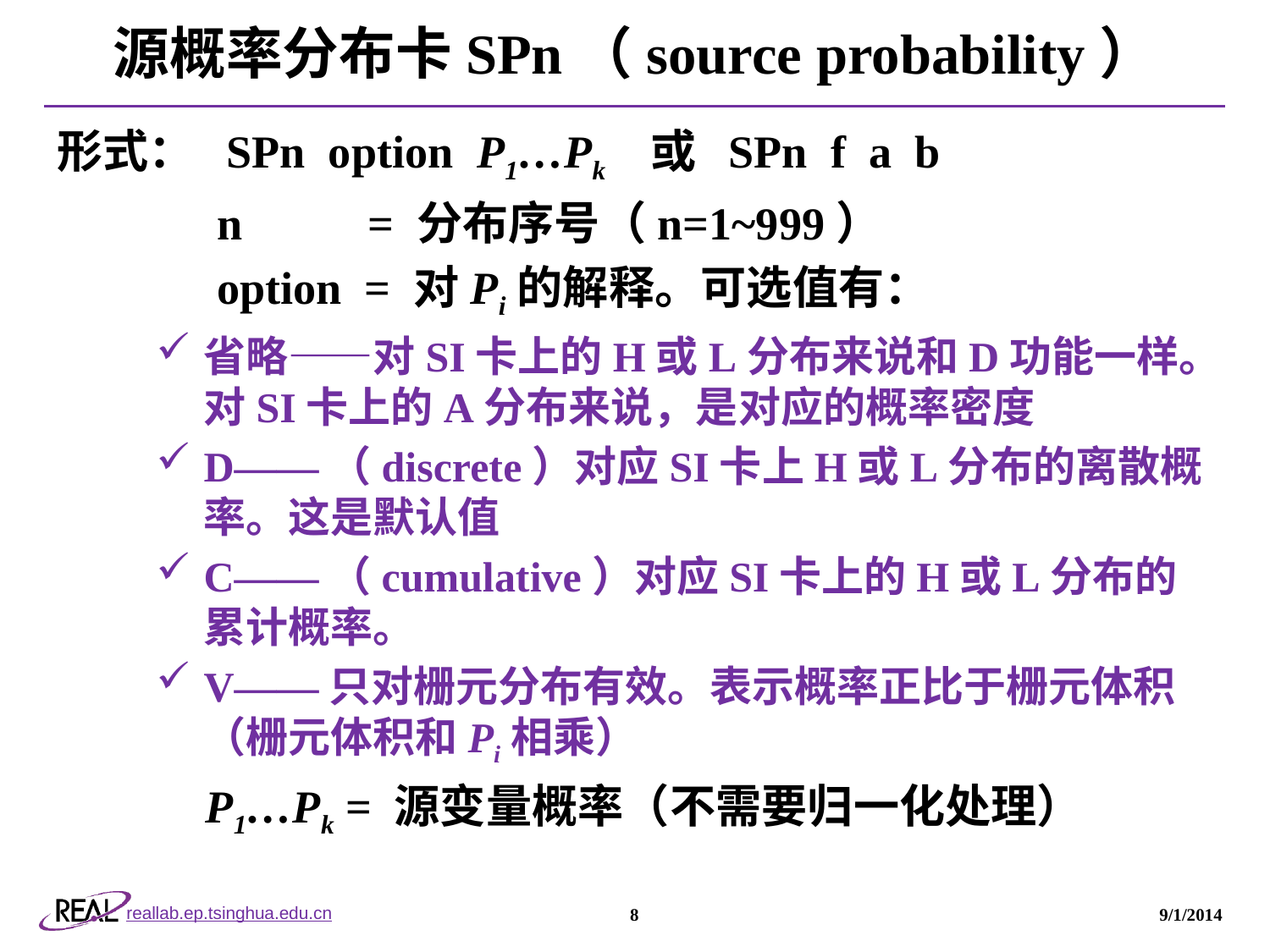

# 源概率分布卡SPn（source probability）
形式：  SPn  option  P1…Pk   或  SPn  f  a  b
              n           = 分布序号（n=1~999）
              option  = 对Pi的解释。可选值有：
省略——对SI卡上的H或L分布来说和D功能一样。对SI卡上的A分布来说，是对应的概率密度
D——（discrete）对应SI卡上H或L分布的离散概率。这是默认值
C——（cumulative）对应SI卡上的H或L分布的累计概率。
V——只对栅元分布有效。表示概率正比于栅元体积（栅元体积和Pi相乘）
             P1…Pk = 源变量概率（不需要归一化处理）